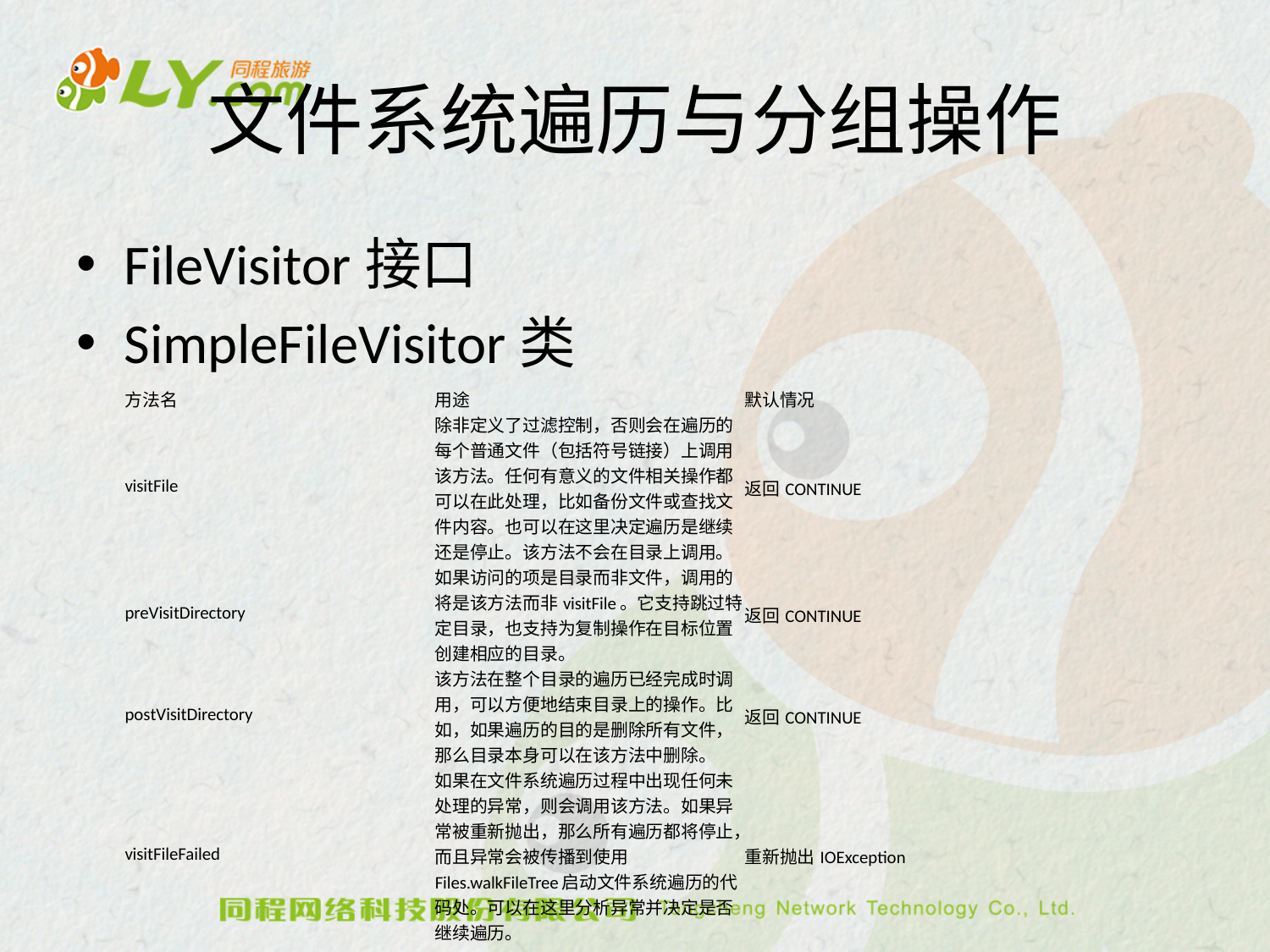

# 文件系统遍历与分组操作
FileVisitor接口
SimpleFileVisitor类

| 方法名 | 用途 | 默认情况 |
| --- | --- | --- |
| visitFile | 除非定义了过滤控制，否则会在遍历的每个普通文件（包括符号链接）上调用该方法。任何有意义的文件相关操作都可以在此处理，比如备份文件或查找文件内容。也可以在这里决定遍历是继续还是停止。该方法不会在目录上调用。 | 返回CONTINUE |
| preVisitDirectory | 如果访问的项是目录而非文件，调用的将是该方法而非visitFile。它支持跳过特定目录，也支持为复制操作在目标位置创建相应的目录。 | 返回CONTINUE |
| postVisitDirectory | 该方法在整个目录的遍历已经完成时调用，可以方便地结束目录上的操作。比如，如果遍历的目的是删除所有文件，那么目录本身可以在该方法中删除。 | 返回CONTINUE |
| visitFileFailed | 如果在文件系统遍历过程中出现任何未处理的异常，则会调用该方法。如果异常被重新抛出，那么所有遍历都将停止，而且异常会被传播到使用Files.walkFileTree启动文件系统遍历的代码处。可以在这里分析异常并决定是否继续遍历。 | 重新抛出IOException |